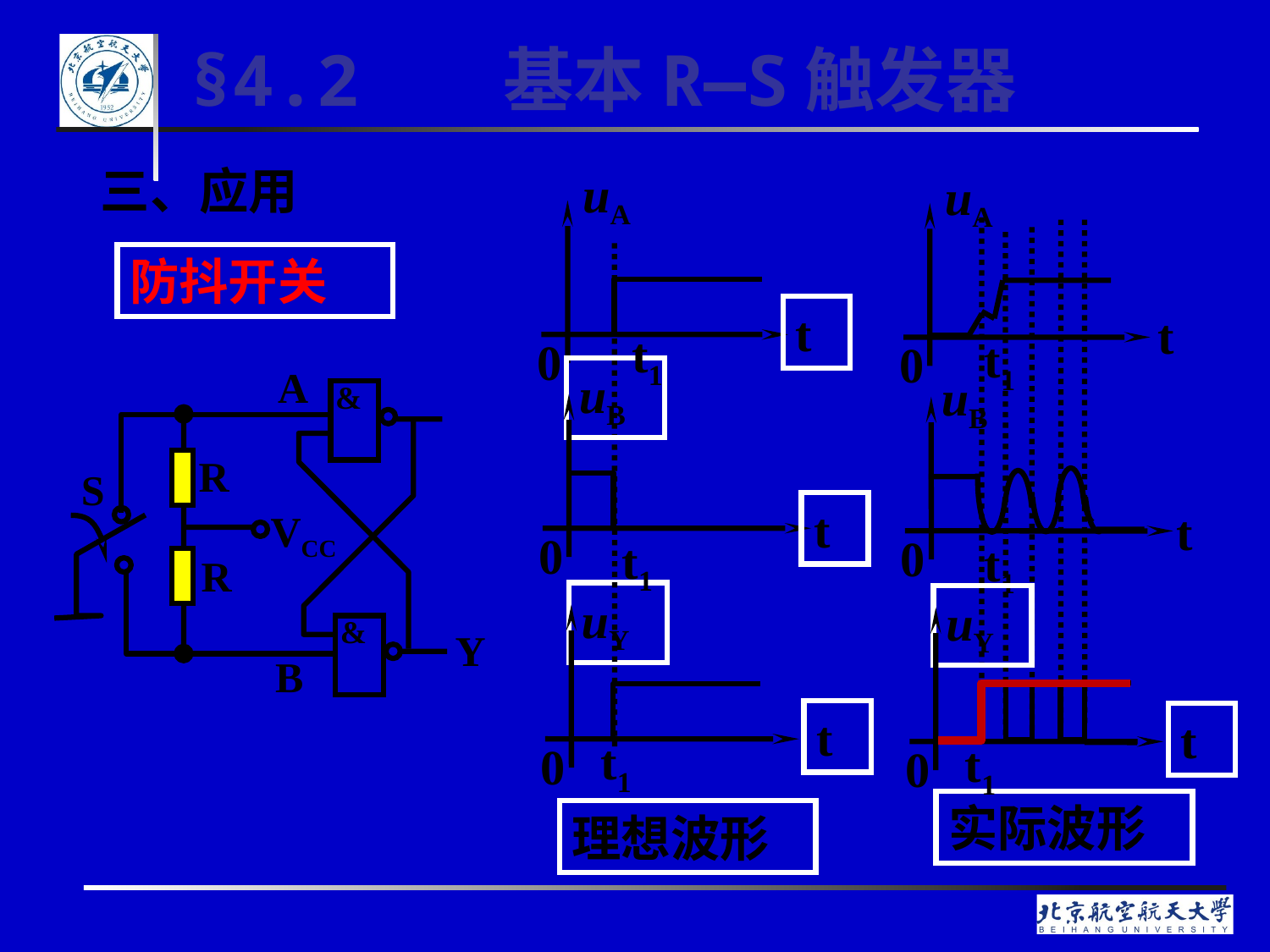

# §4.2   基本R—S触发器
uA

t
0

uA

t
0

三、应用

防抖开关

t1

t1

A

R

S
VCC

R

Y
B

&
&
uB

t
0
t1

uB

t
0
t1

uY

t
t1
0

uY

t
t1
0

实际波形
理想波形
5